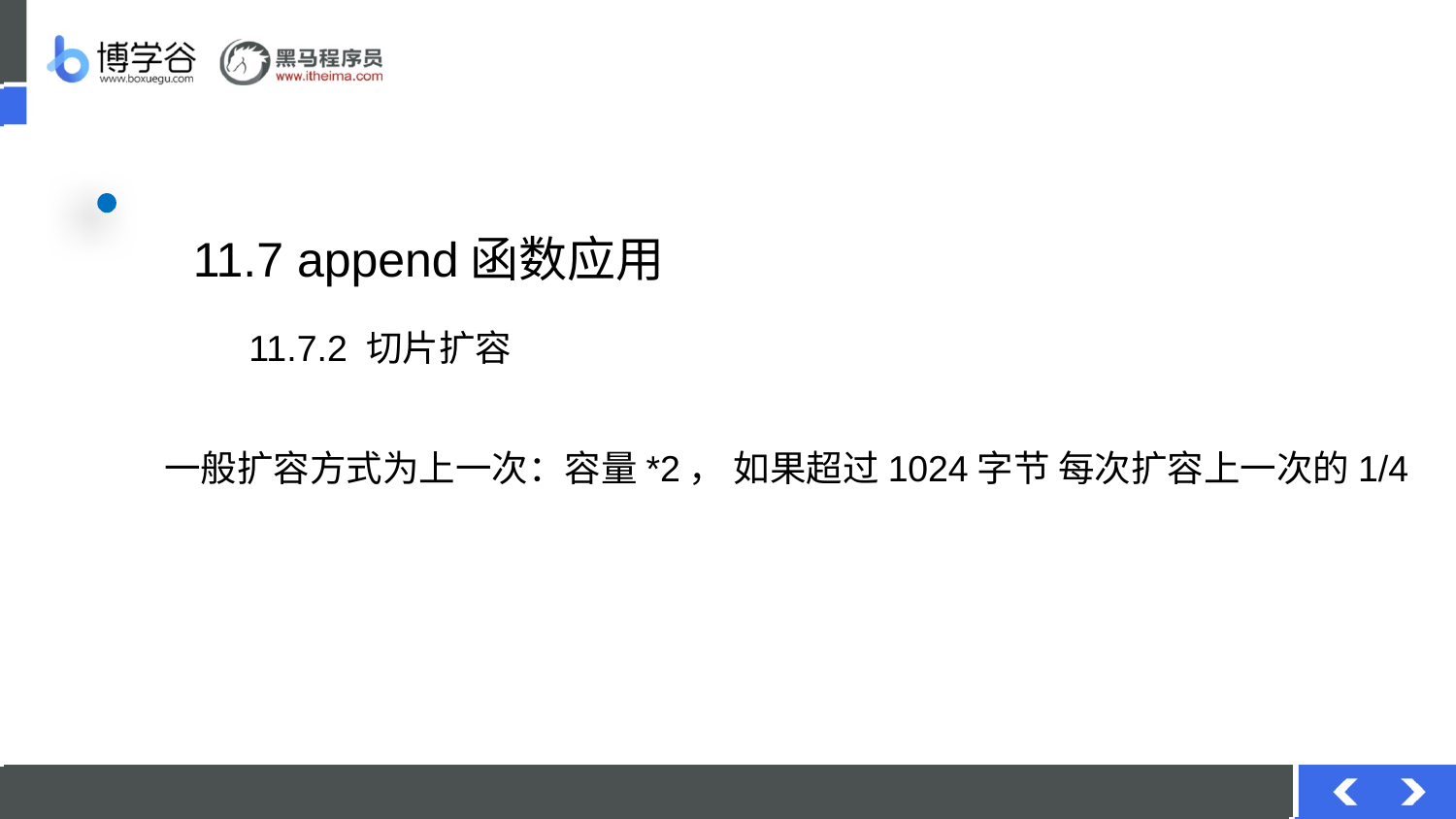

# 11.7 append函数应用
11.7.2 切片扩容
一般扩容方式为上一次：容量*2， 如果超过1024字节 每次扩容上一次的1/4